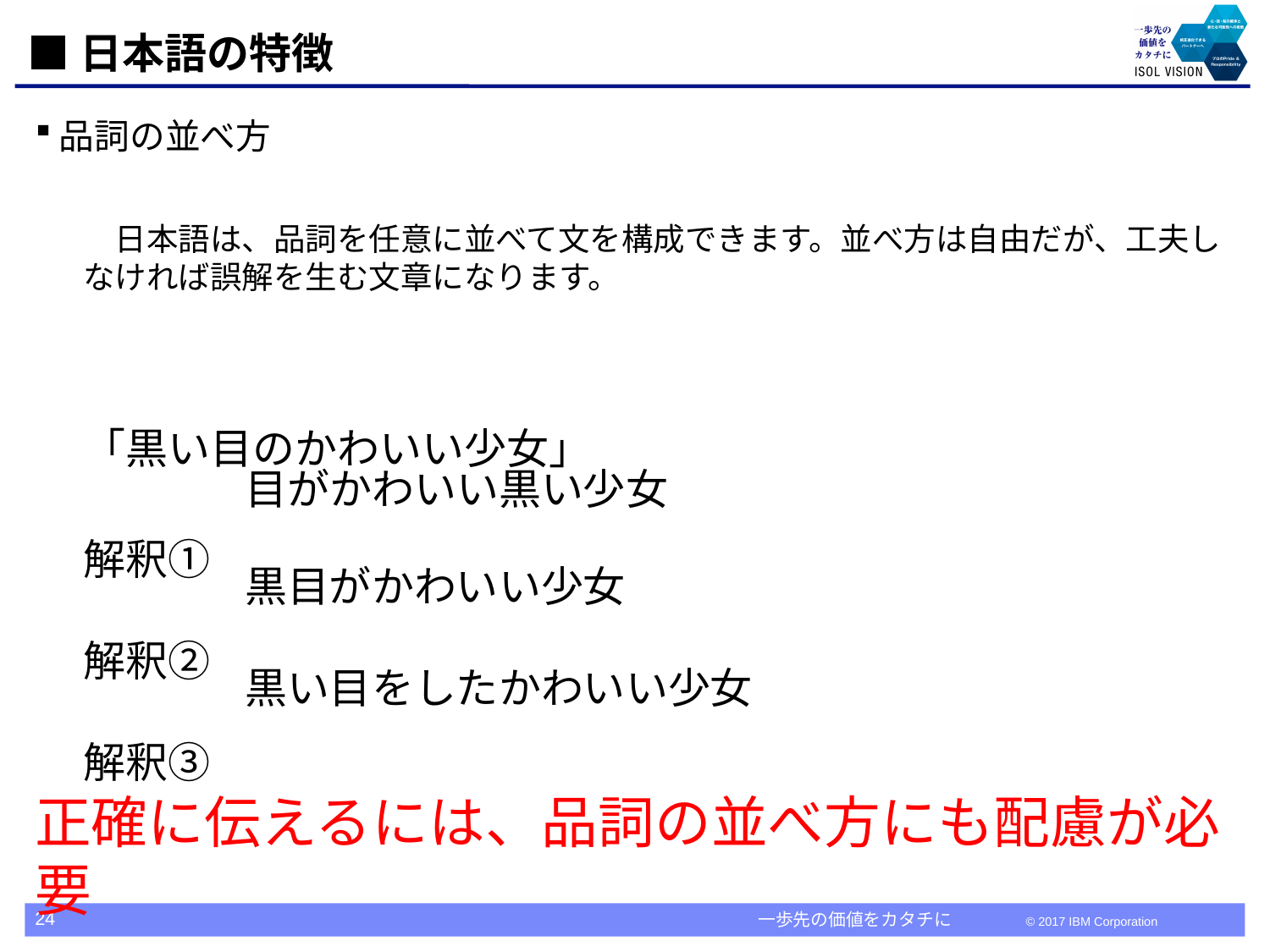

# ■日本語の特徴
品詞の並べ方

　日本語は、品詞を任意に並べて文を構成できます。並べ方は自由だが、工夫しなければ誤解を生む文章になります。

「黒い目のかわいい少女」

解釈①

解釈②

解釈③

目がかわいい黒い少女
黒目がかわいい少女
黒い目をしたかわいい少女
正確に伝えるには、品詞の並べ方にも配慮が必要
24